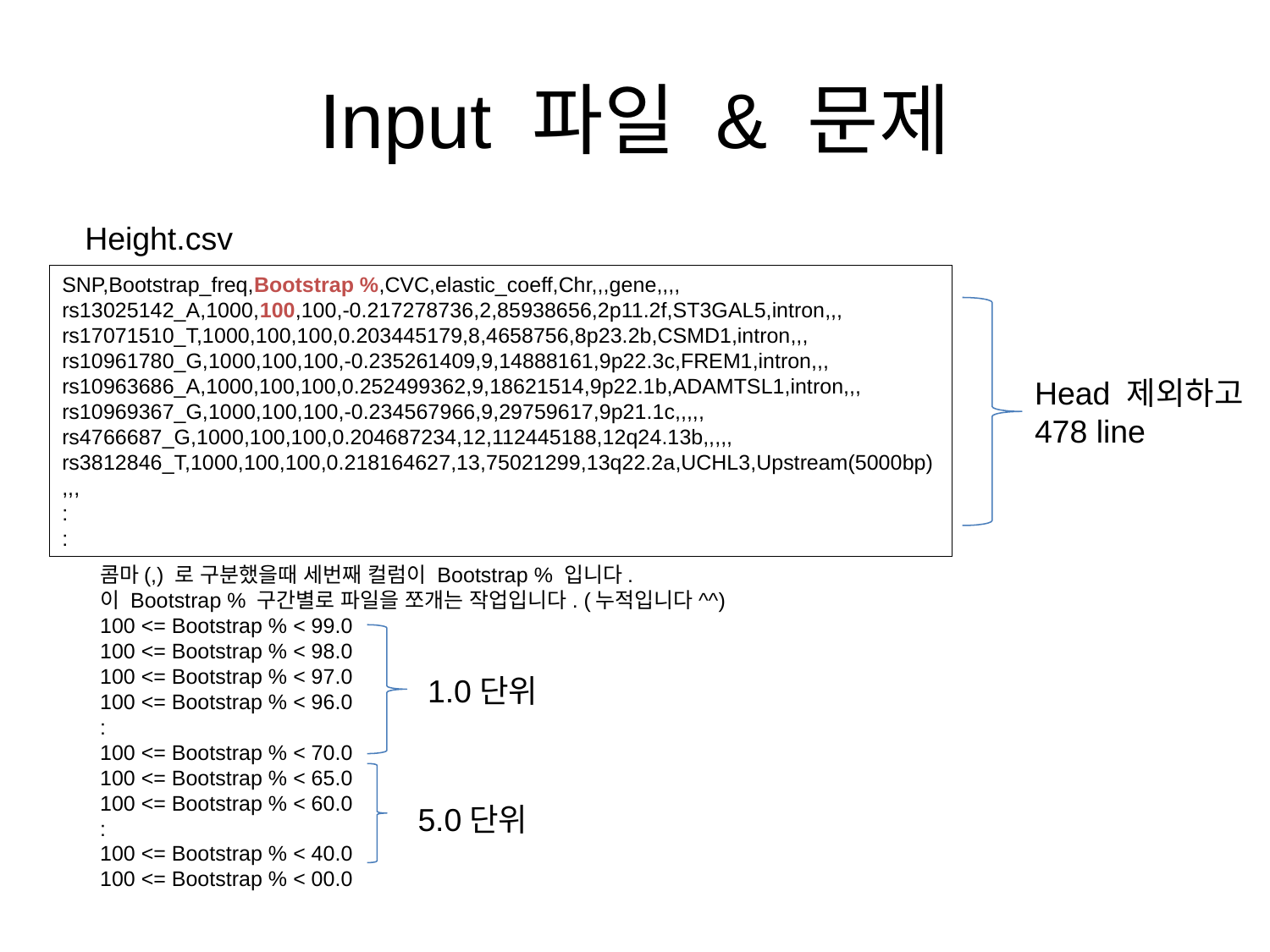

# Input 파일 & 문제
Height.csv
SNP,Bootstrap_freq,Bootstrap %,CVC,elastic_coeff,Chr,,,gene,,,,
rs13025142_A,1000,100,100,-0.217278736,2,85938656,2p11.2f,ST3GAL5,intron,,,
rs17071510_T,1000,100,100,0.203445179,8,4658756,8p23.2b,CSMD1,intron,,,
rs10961780_G,1000,100,100,-0.235261409,9,14888161,9p22.3c,FREM1,intron,,,
rs10963686_A,1000,100,100,0.252499362,9,18621514,9p22.1b,ADAMTSL1,intron,,,
rs10969367_G,1000,100,100,-0.234567966,9,29759617,9p21.1c,,,,,
rs4766687_G,1000,100,100,0.204687234,12,112445188,12q24.13b,,,,,
rs3812846_T,1000,100,100,0.218164627,13,75021299,13q22.2a,UCHL3,Upstream(5000bp),,,
:
:

Head 제외하고
478 line
콤마(,) 로 구분했을때 세번째 컬럼이 Bootstrap % 입니다.
이 Bootstrap % 구간별로 파일을 쪼개는 작업입니다. (누적입니다^^)
100 <= Bootstrap % < 99.0
100 <= Bootstrap % < 98.0
100 <= Bootstrap % < 97.0
100 <= Bootstrap % < 96.0
:
100 <= Bootstrap % < 70.0
100 <= Bootstrap % < 65.0
100 <= Bootstrap % < 60.0
:
100 <= Bootstrap % < 40.0
100 <= Bootstrap % < 00.0

1.0단위

5.0단위